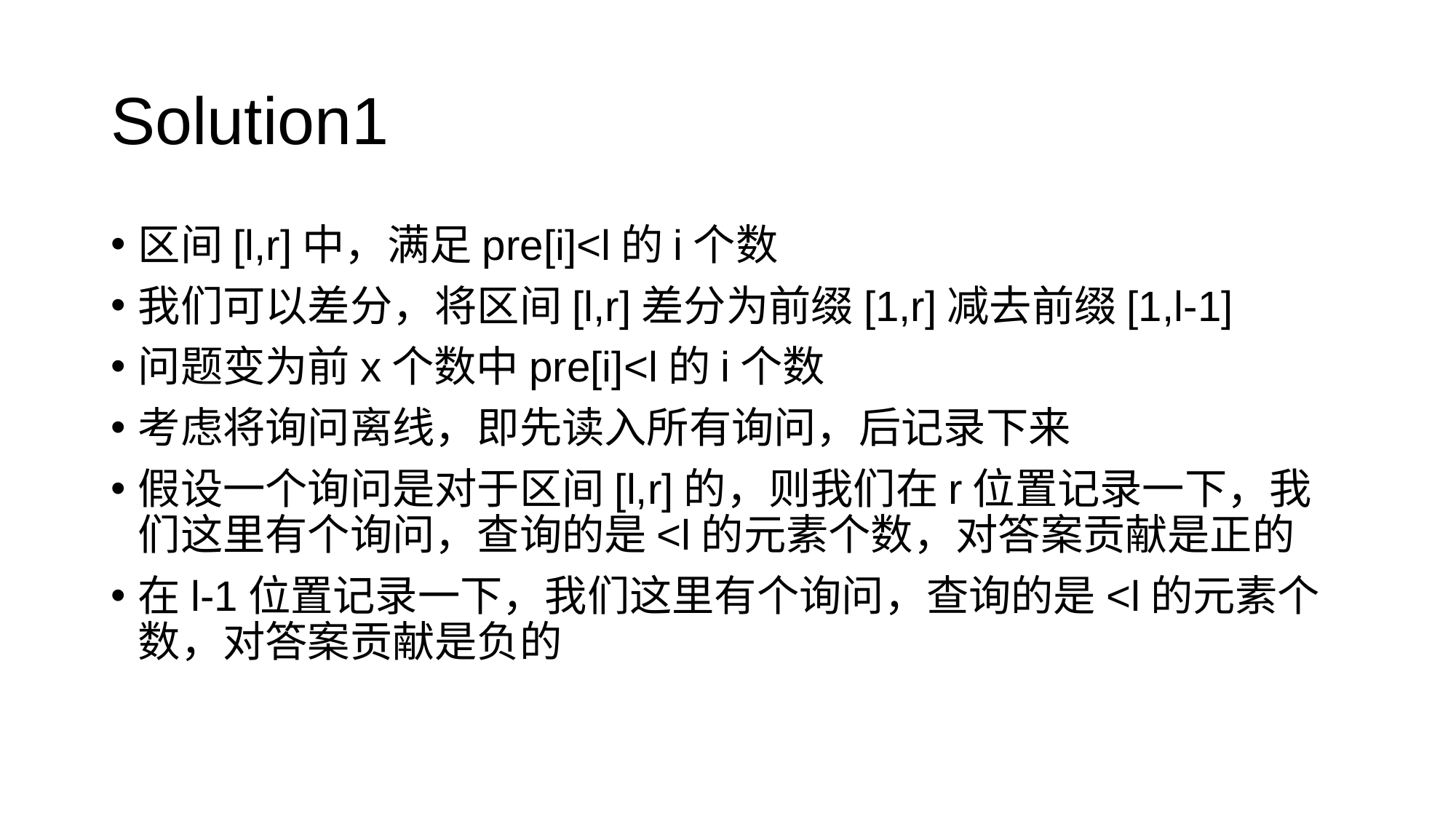

# Solution1
区间[l,r]中，满足pre[i]<l的i个数
我们可以差分，将区间[l,r]差分为前缀[1,r]减去前缀[1,l-1]
问题变为前x个数中pre[i]<l的i个数
考虑将询问离线，即先读入所有询问，后记录下来
假设一个询问是对于区间[l,r]的，则我们在r位置记录一下，我们这里有个询问，查询的是<l的元素个数，对答案贡献是正的
在l-1位置记录一下，我们这里有个询问，查询的是<l的元素个数，对答案贡献是负的